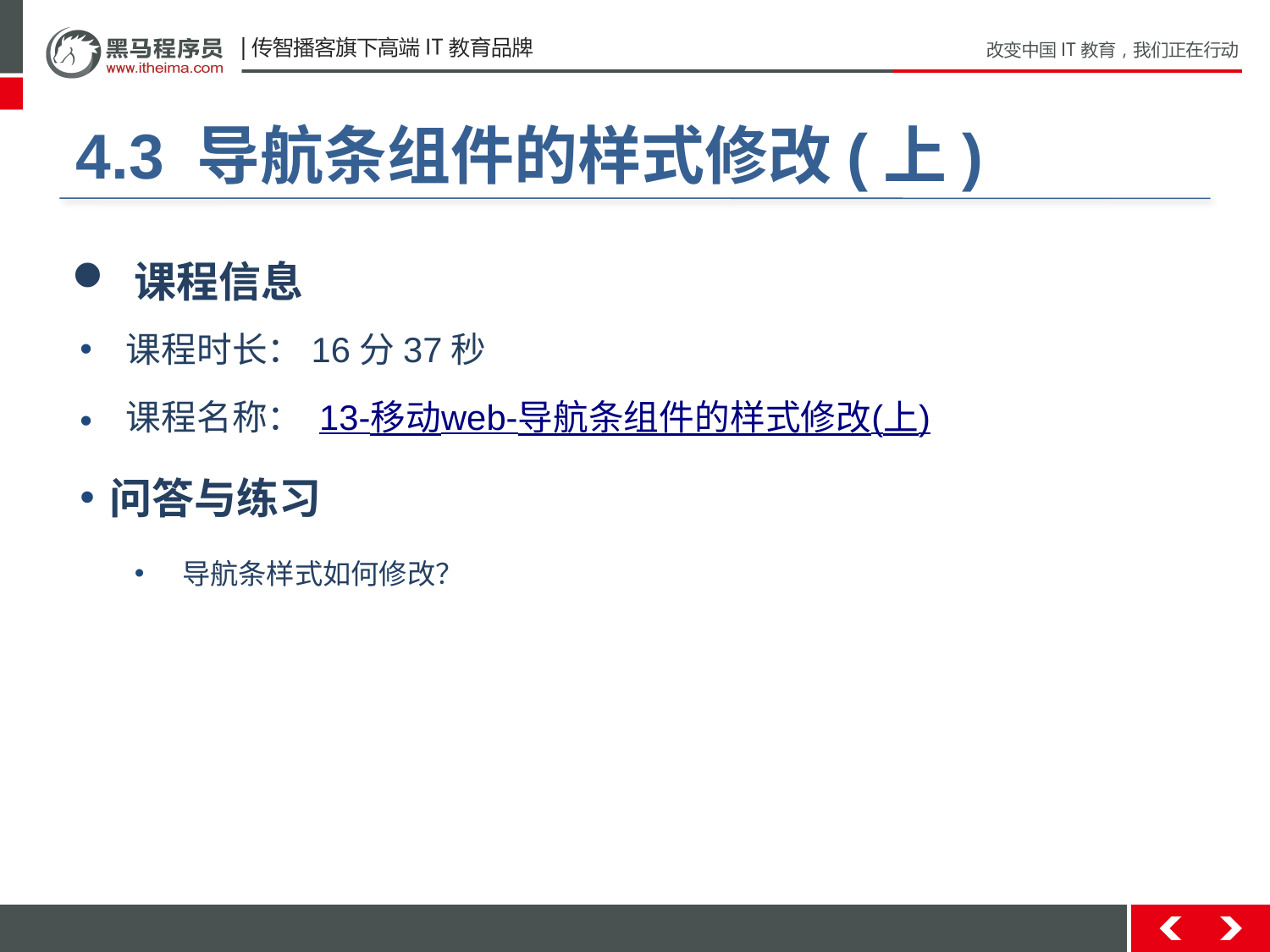

#
4.3 导航条组件的样式修改(上)
 课程信息
 课程时长：16分37秒
 课程名称： 13-移动web-导航条组件的样式修改(上)
问答与练习
导航条样式如何修改？